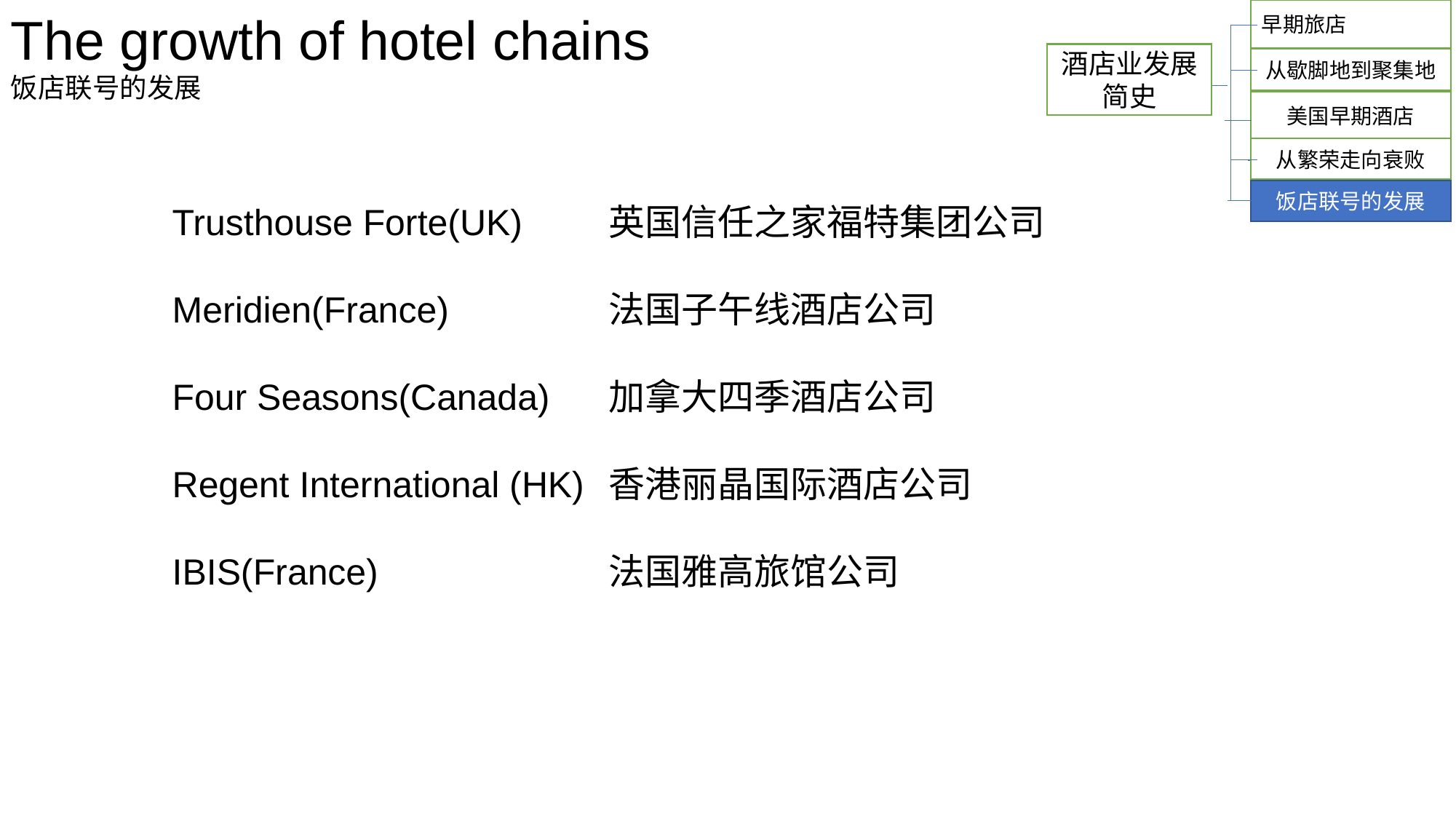

The growth of hotel chains
饭店联号的发展
早期旅店
酒店业发展简史
从歇脚地到聚集地
美国早期酒店
从繁荣走向衰败
饭店联号的发展
Trusthouse Forte(UK)	英国信任之家福特集团公司

Meridien(France)		法国子午线酒店公司

Four Seasons(Canada)	加拿大四季酒店公司

Regent International (HK)	香港丽晶国际酒店公司

IBIS(France)			法国雅高旅馆公司